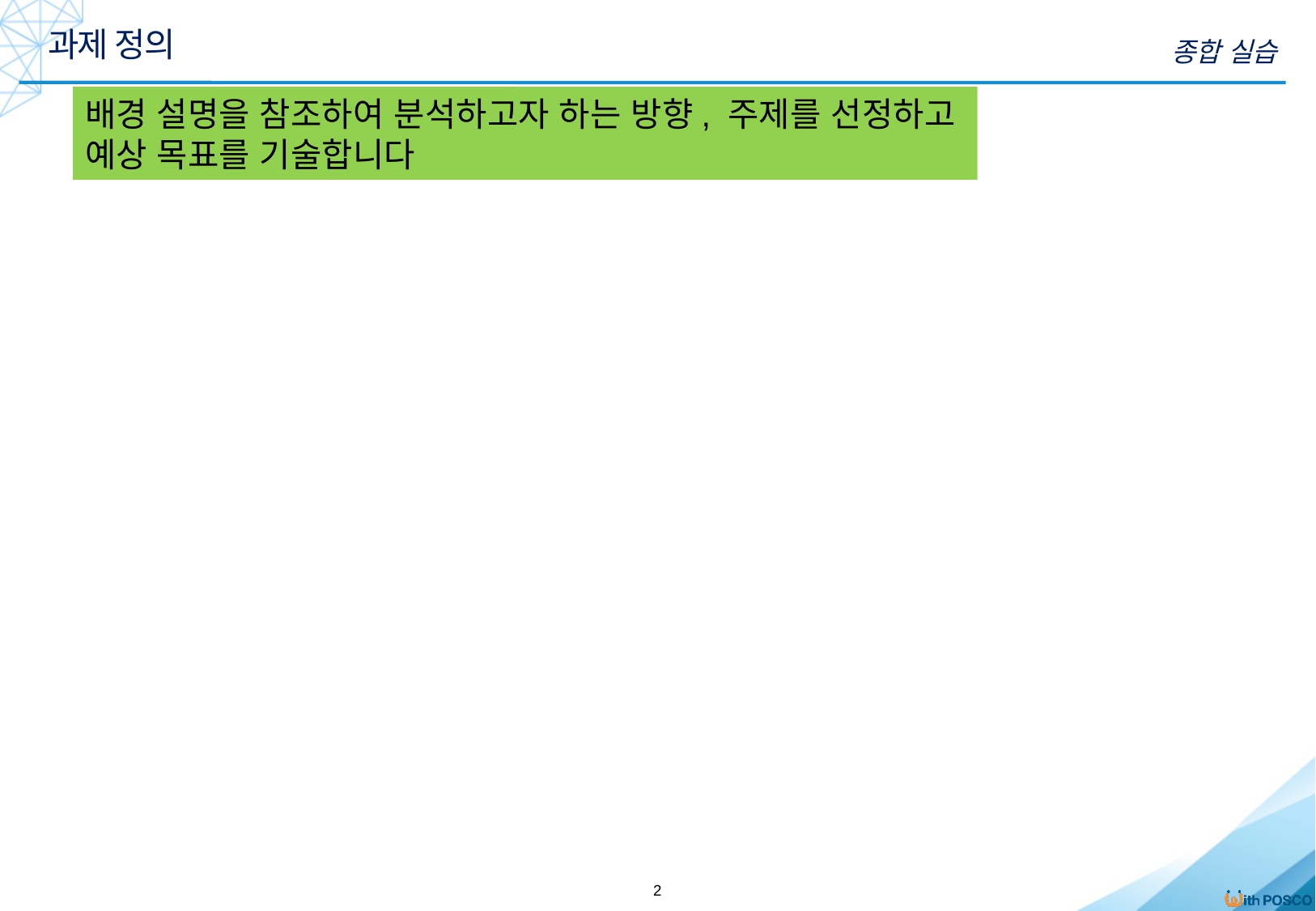

과제 정의
종합 실습
배경 설명을 참조하여 분석하고자 하는 방향, 주제를 선정하고
예상 목표를 기술합니다